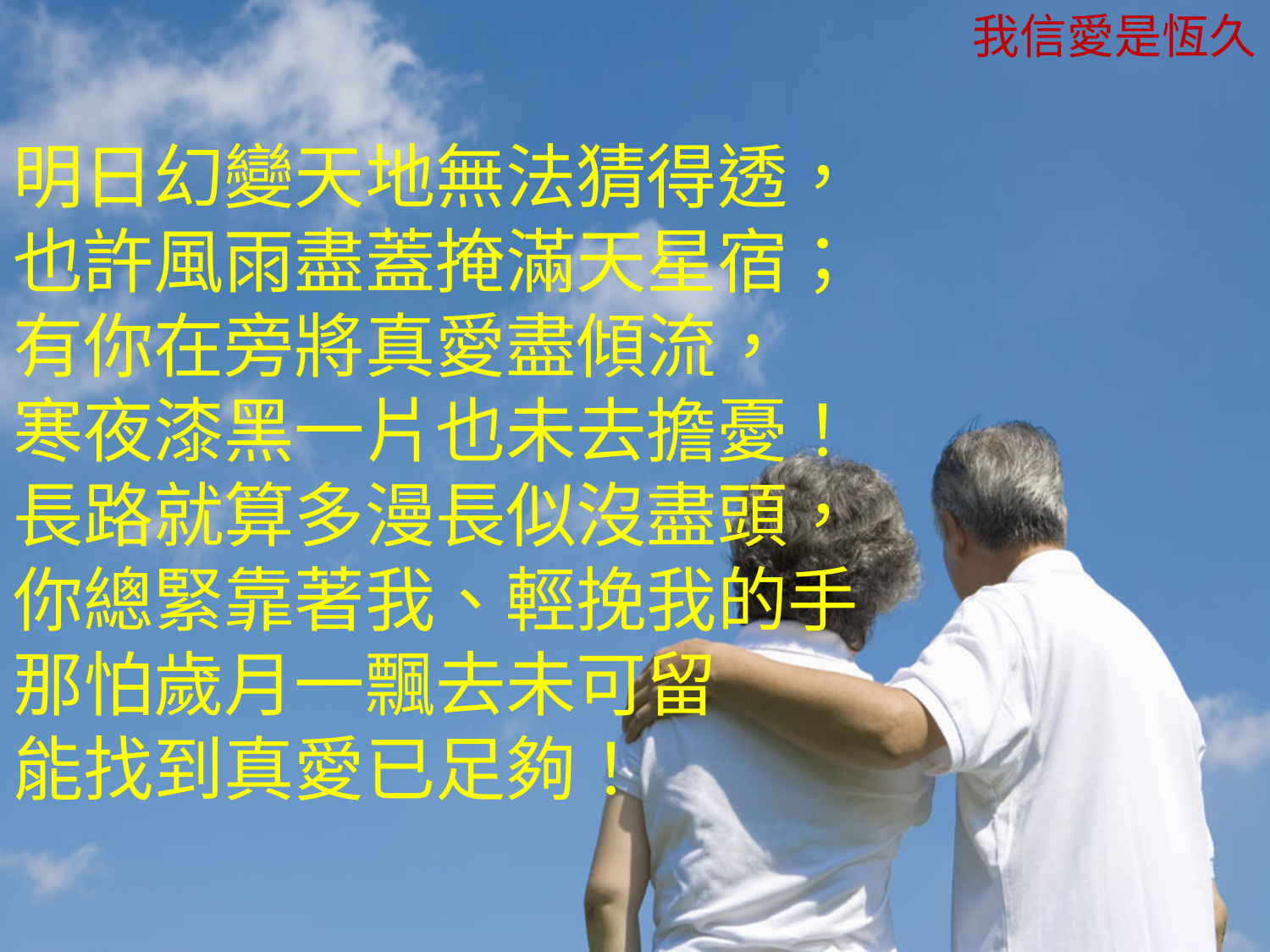

# 我信愛是恆久
明日幻變天地無法猜得透，
也許風雨盡蓋掩滿天星宿；
有你在旁將真愛盡傾流，
寒夜漆黑一片也未去擔憂！
長路就算多漫長似沒盡頭，
你總緊靠著我、輕挽我的手
那怕歲月一飄去未可留
能找到真愛已足夠！